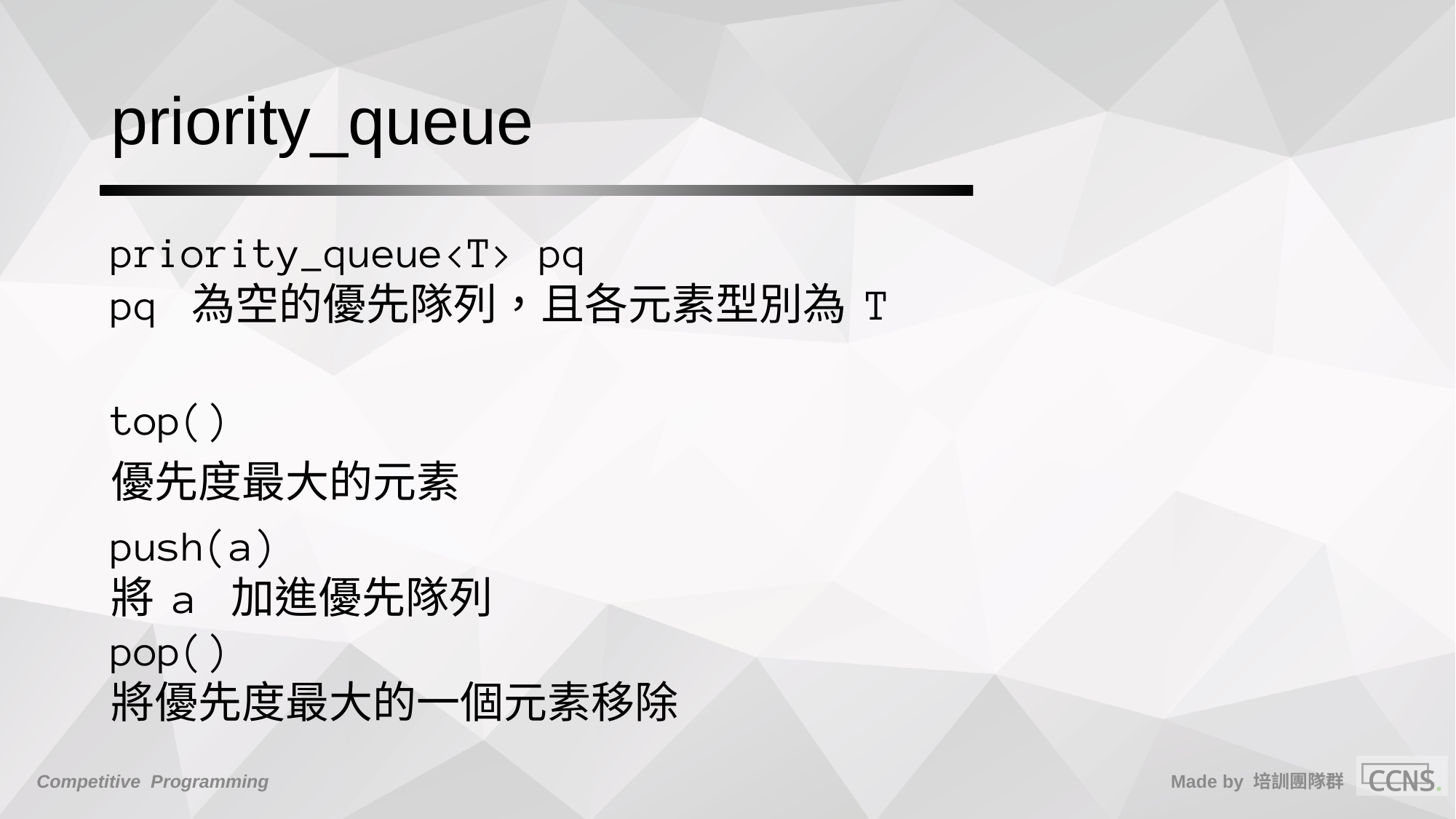

# priority_queue
priority_queue<T> pq
pq 為空的優先隊列，且各元素型別為 T
top()
優先度最大的元素
push(a)
將 a 加進優先隊列
pop()
將優先度最大的一個元素移除